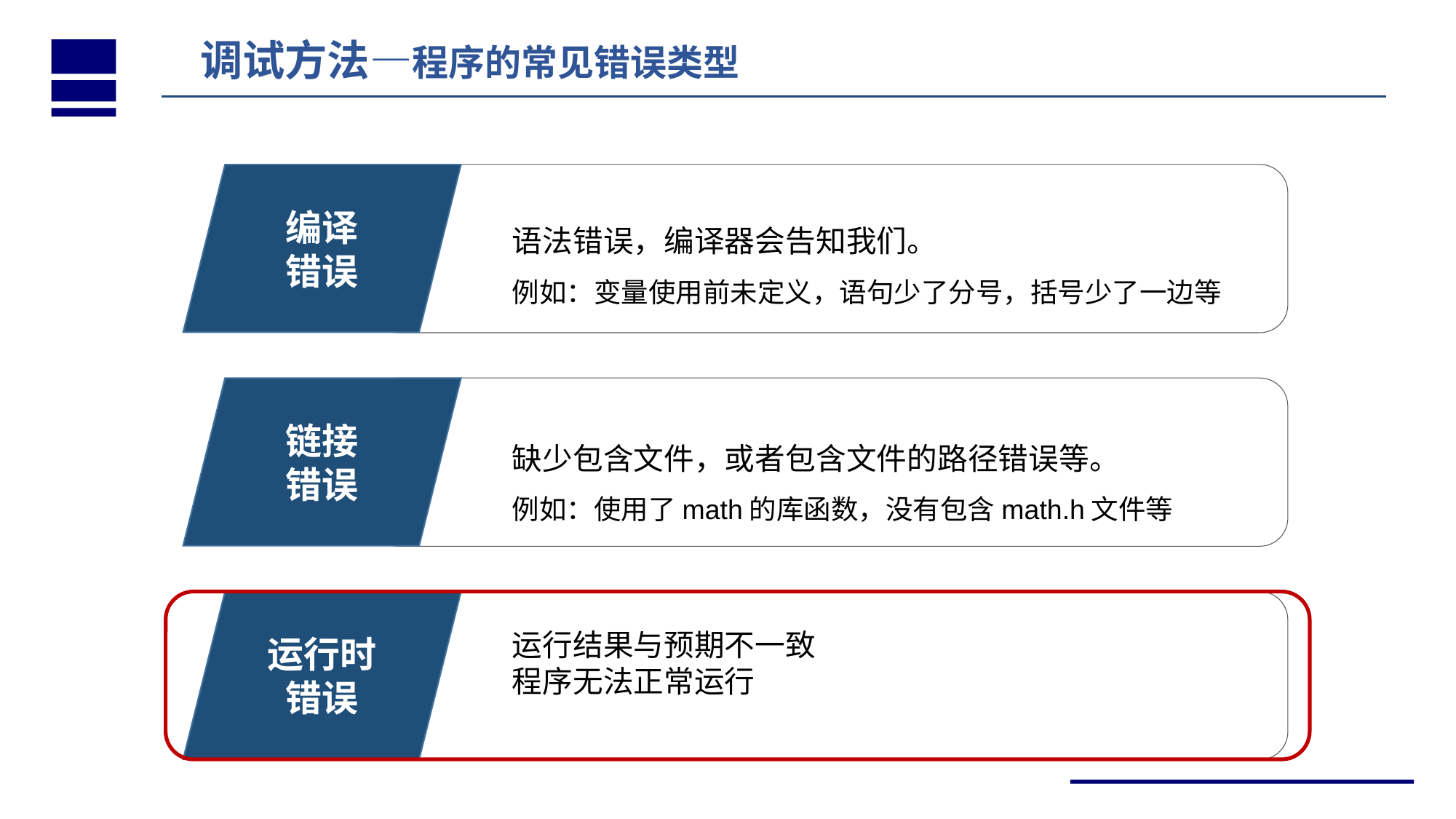

调试方法—程序的常见错误类型

编译
错误
语法错误，编译器会告知我们。
例如：变量使用前未定义，语句少了分号，括号少了一边等

链接
错误
缺少包含文件，或者包含文件的路径错误等。
例如：使用了math的库函数，没有包含math.h文件等

运行时
错误
运行结果与预期不一致
程序无法正常运行